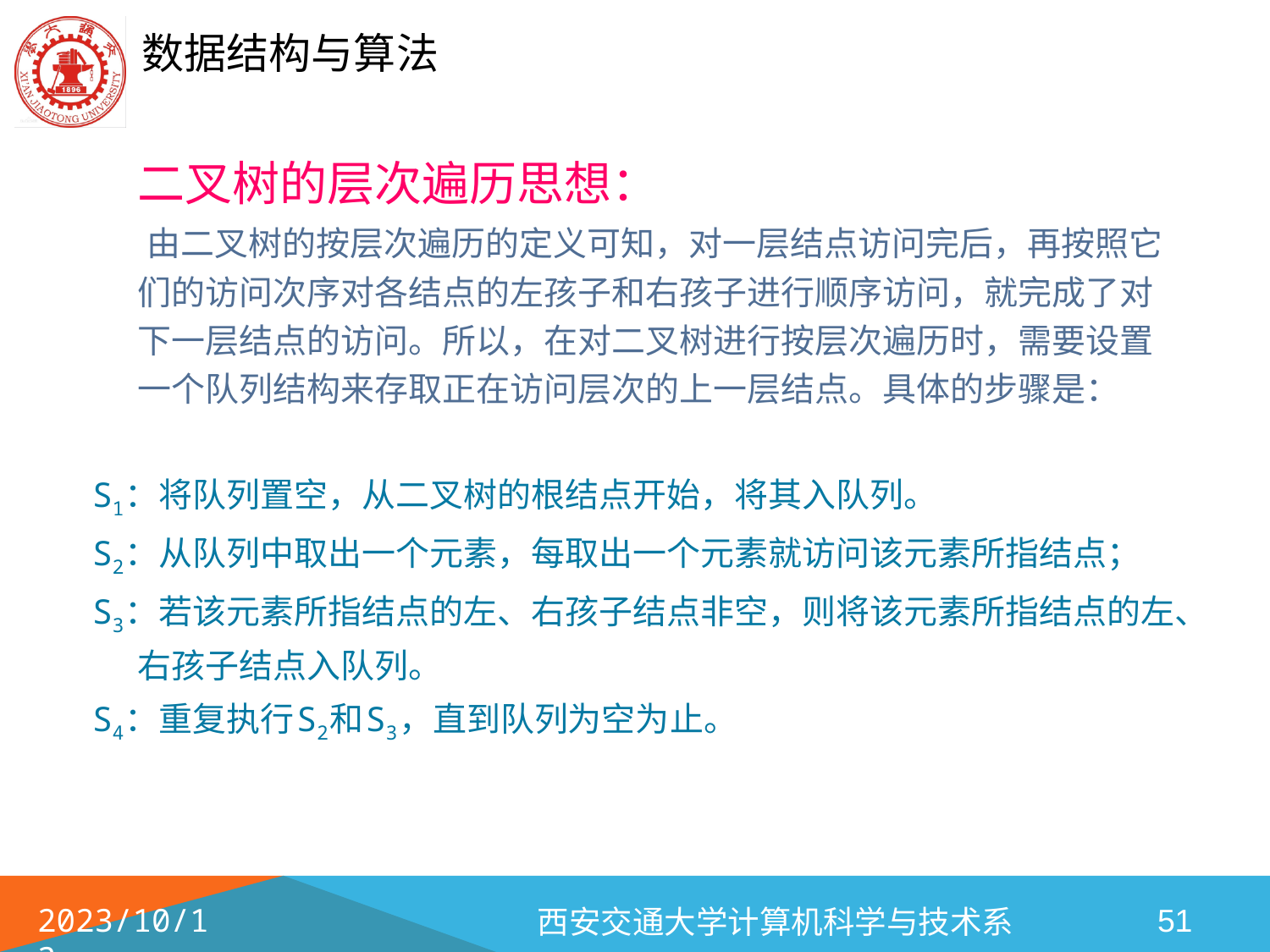

二叉树的层次遍历思想：
       由二叉树的按层次遍历的定义可知，对一层结点访问完后，再按照它们的访问次序对各结点的左孩子和右孩子进行顺序访问，就完成了对下一层结点的访问。所以，在对二叉树进行按层次遍历时，需要设置一个队列结构来存取正在访问层次的上一层结点。具体的步骤是：

S1：将队列置空，从二叉树的根结点开始，将其入队列。
S2：从队列中取出一个元素，每取出一个元素就访问该元素所指结点；
S3：若该元素所指结点的左、右孩子结点非空，则将该元素所指结点的左、右孩子结点入队列。
S4：重复执行S2和S3，直到队列为空为止。